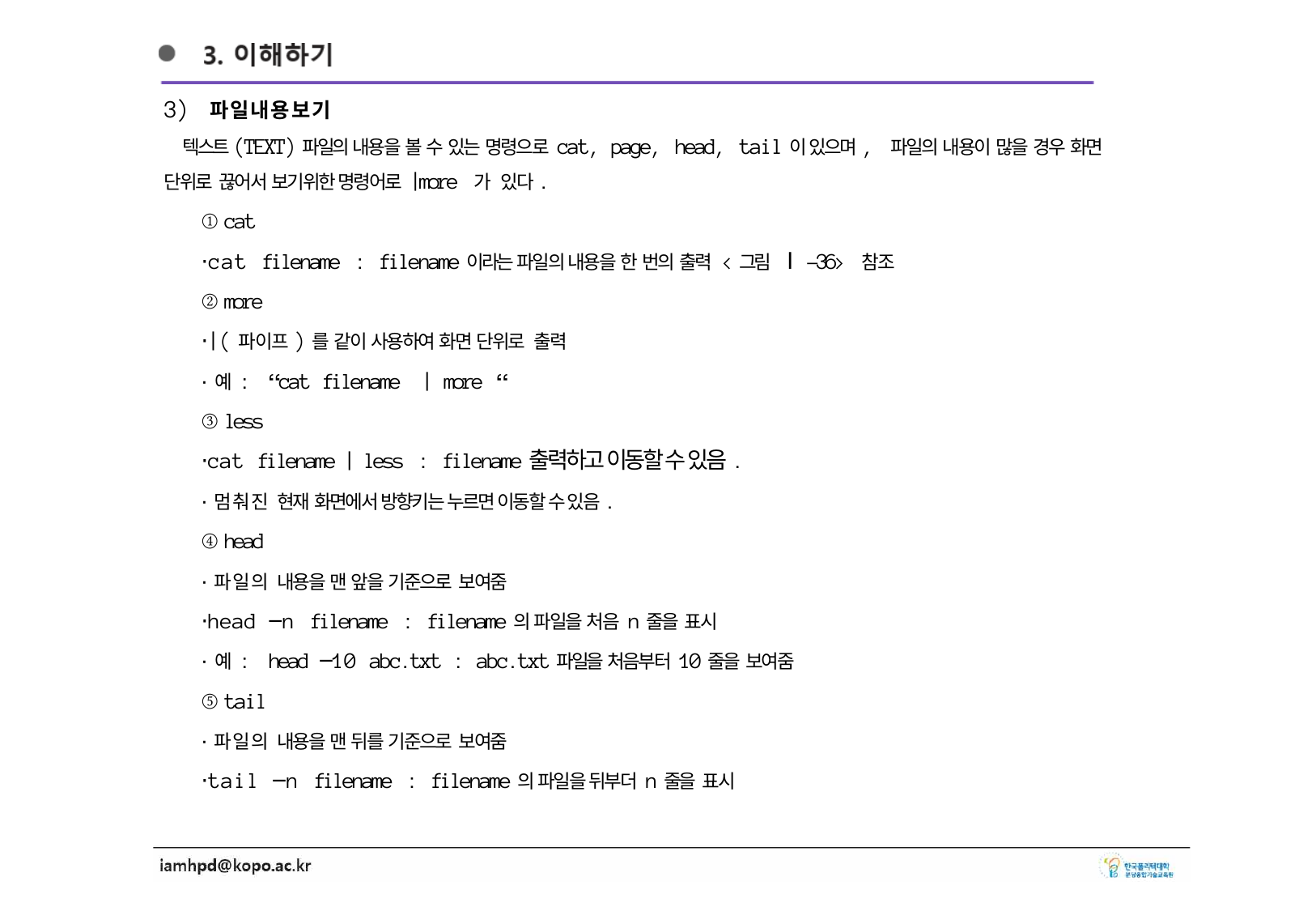

3) 파일내용보기
텍스트(TEXT)파일의 내용을 볼 수 있는 명령으로 cat, page, head, tail이 있으며, 파일의 내용이 많을 경우 화면 단위로  끊어서 보기위한 명령어로 |more 가 있다.
① cat
∙cat filename : filename이라는 파일의 내용을 한 번의 출력 <그림 Ⅰ-36> 참조
② more
∙|(파이프)를 같이 사용하여 화면 단위로 출력
∙예: “cat filename  | more “
③ less
∙cat filename | less : filename출력하고 이동할 수 있음.
∙멈춰진 현재 화면에서 방향키는 누르면 이동할 수 있음.
④ head
∙파일의 내용을 맨 앞을 기준으로 보여줌
∙head –n filename : filename의 파일을 처음 n줄을 표시
∙예: head –10 abc.txt : abc.txt파일을 처음부터 10줄을 보여줌
⑤ tail
∙파일의 내용을 맨 뒤를 기준으로 보여줌
∙tail –n filename : filename의 파일을 뒤부더 n줄을 표시